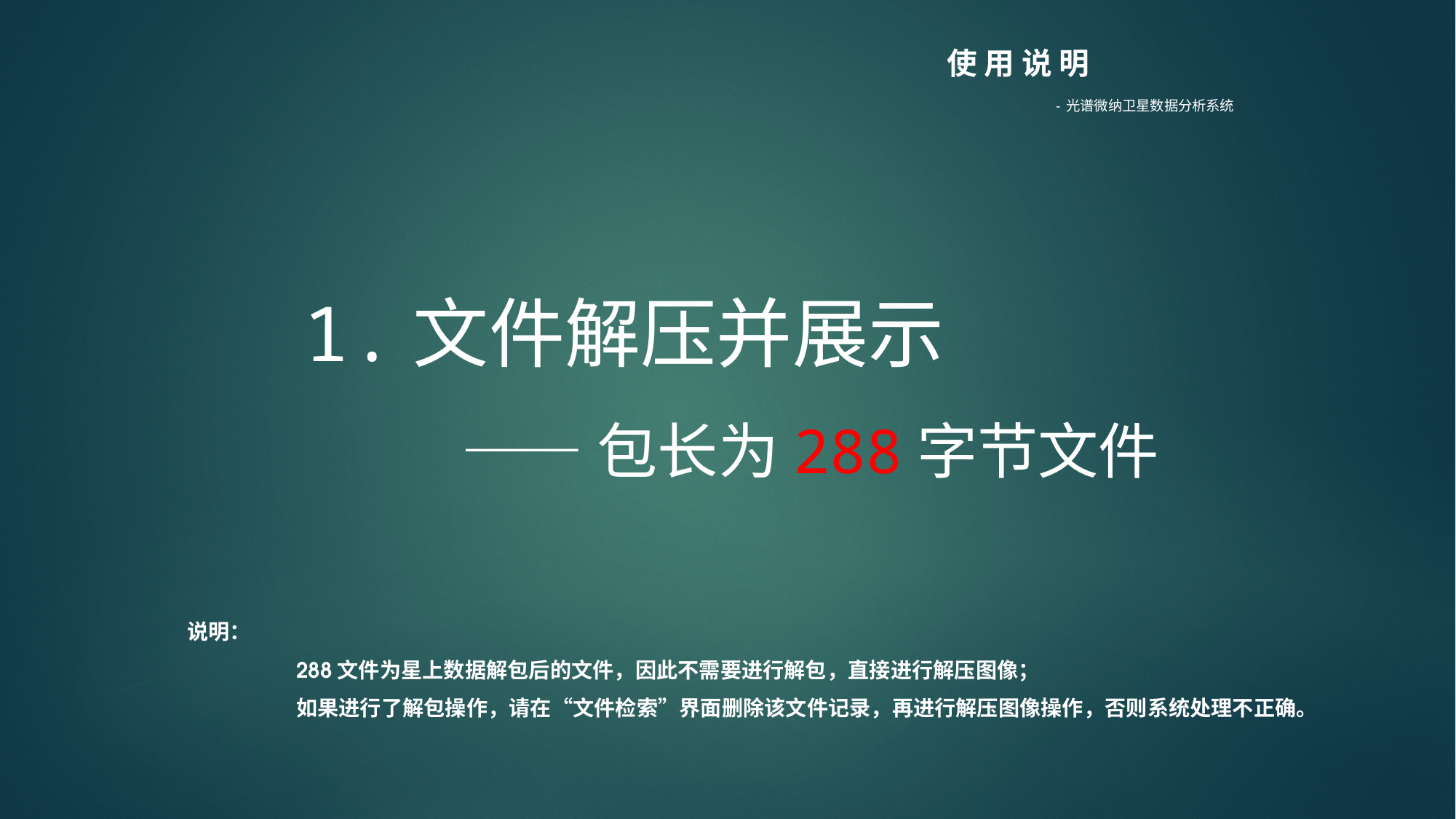

1.文件解压并展示
——包长为288字节文件
说明：
	288文件为星上数据解包后的文件，因此不需要进行解包，直接进行解压图像；
	如果进行了解包操作，请在“文件检索”界面删除该文件记录，再进行解压图像操作，否则系统处理不正确。